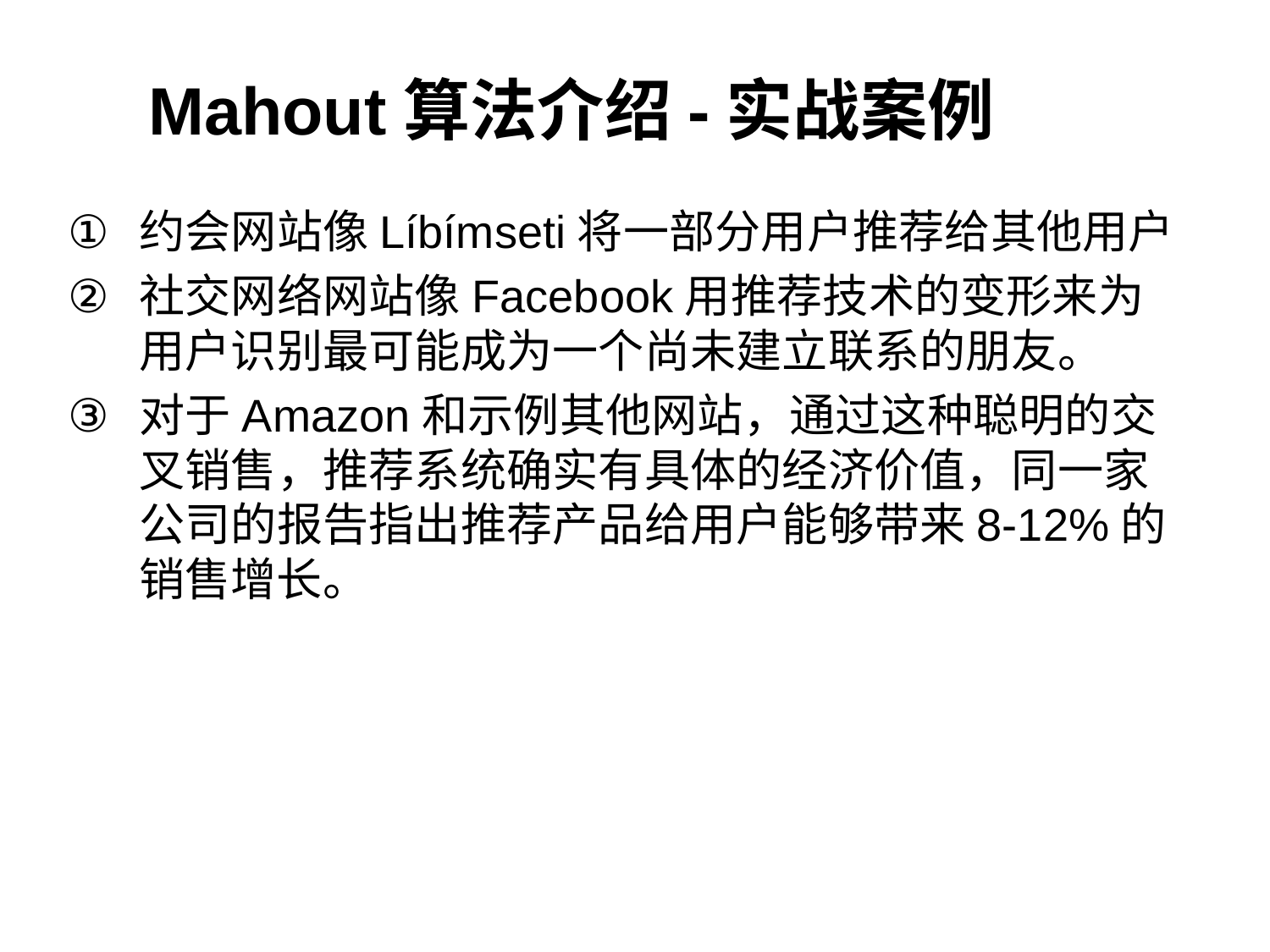

Mahout算法介绍-实战案例
约会网站像Líbímseti将一部分用户推荐给其他用户
社交网络网站像Facebook用推荐技术的变形来为用户识别最可能成为一个尚未建立联系的朋友。
对于Amazon和示例其他网站，通过这种聪明的交叉销售，推荐系统确实有具体的经济价值，同一家公司的报告指出推荐产品给用户能够带来8-12%的销售增长。